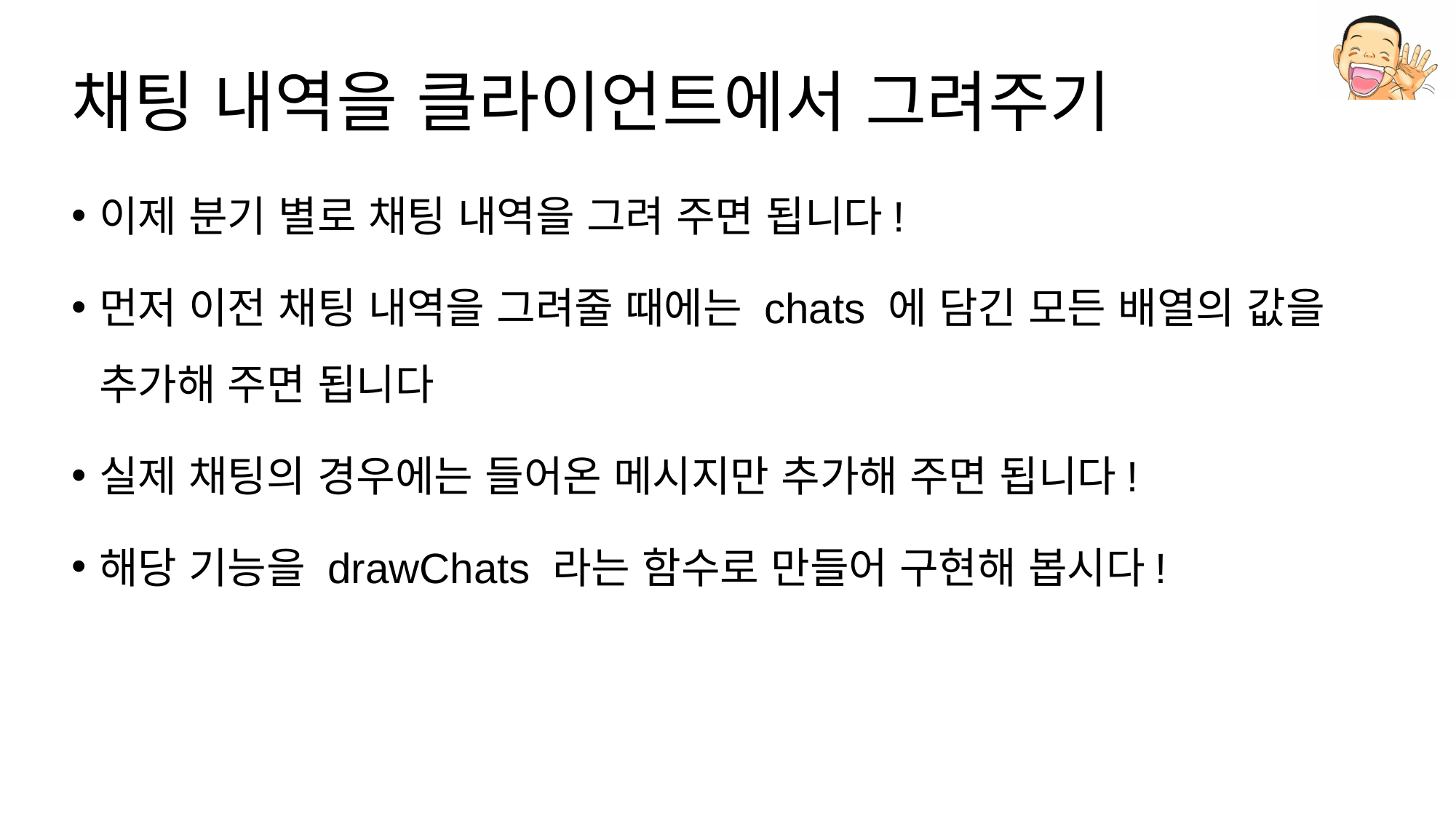

# 채팅 내역을 클라이언트에서 그려주기
이제 분기 별로 채팅 내역을 그려 주면 됩니다!
먼저 이전 채팅 내역을 그려줄 때에는 chats 에 담긴 모든 배열의 값을 추가해 주면 됩니다
실제 채팅의 경우에는 들어온 메시지만 추가해 주면 됩니다!
해당 기능을 drawChats 라는 함수로 만들어 구현해 봅시다!